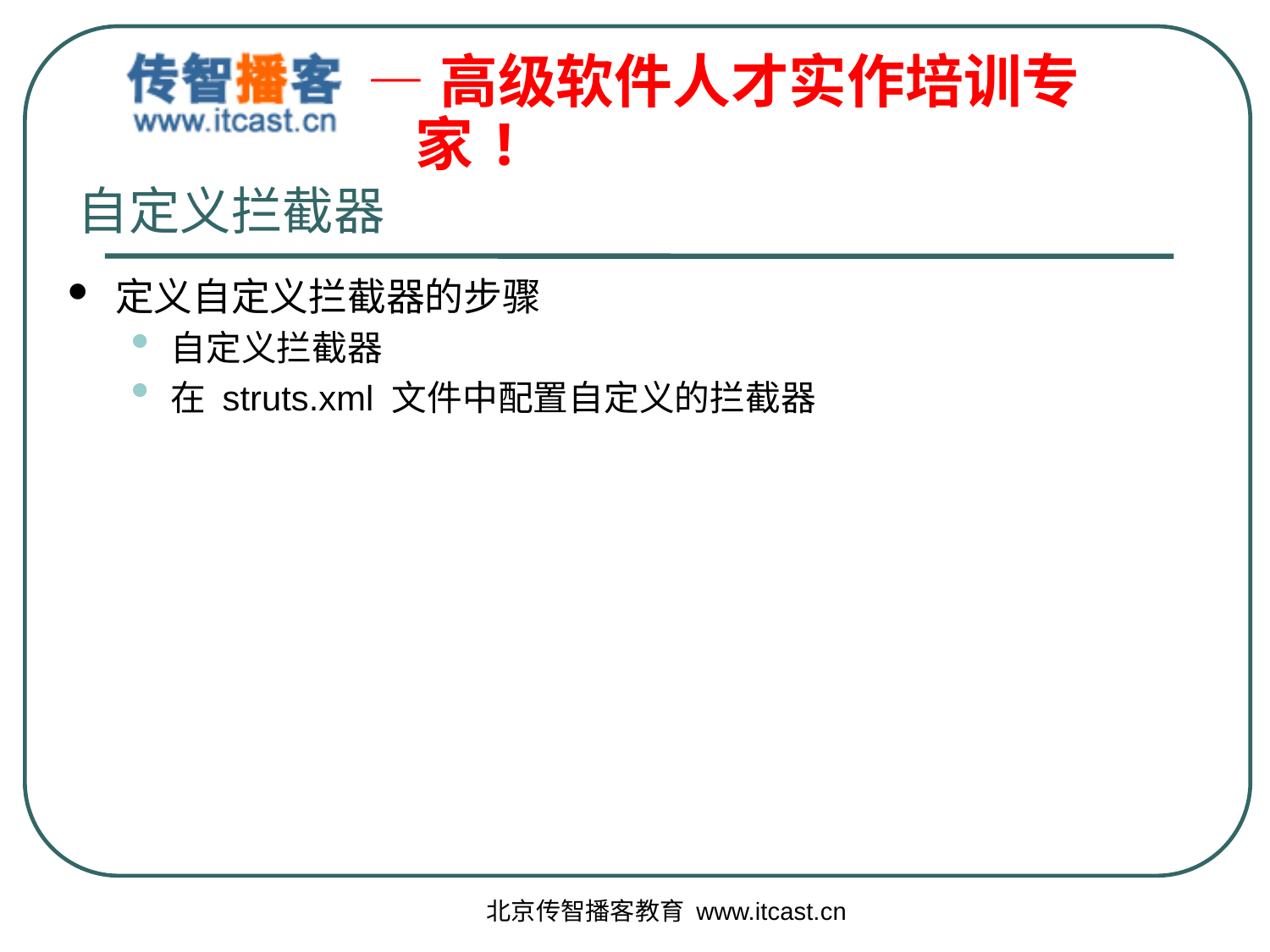

自定义拦截器
定义自定义拦截器的步骤
自定义拦截器
在 struts.xml 文件中配置自定义的拦截器
北京传智播客教育 www.itcast.cn